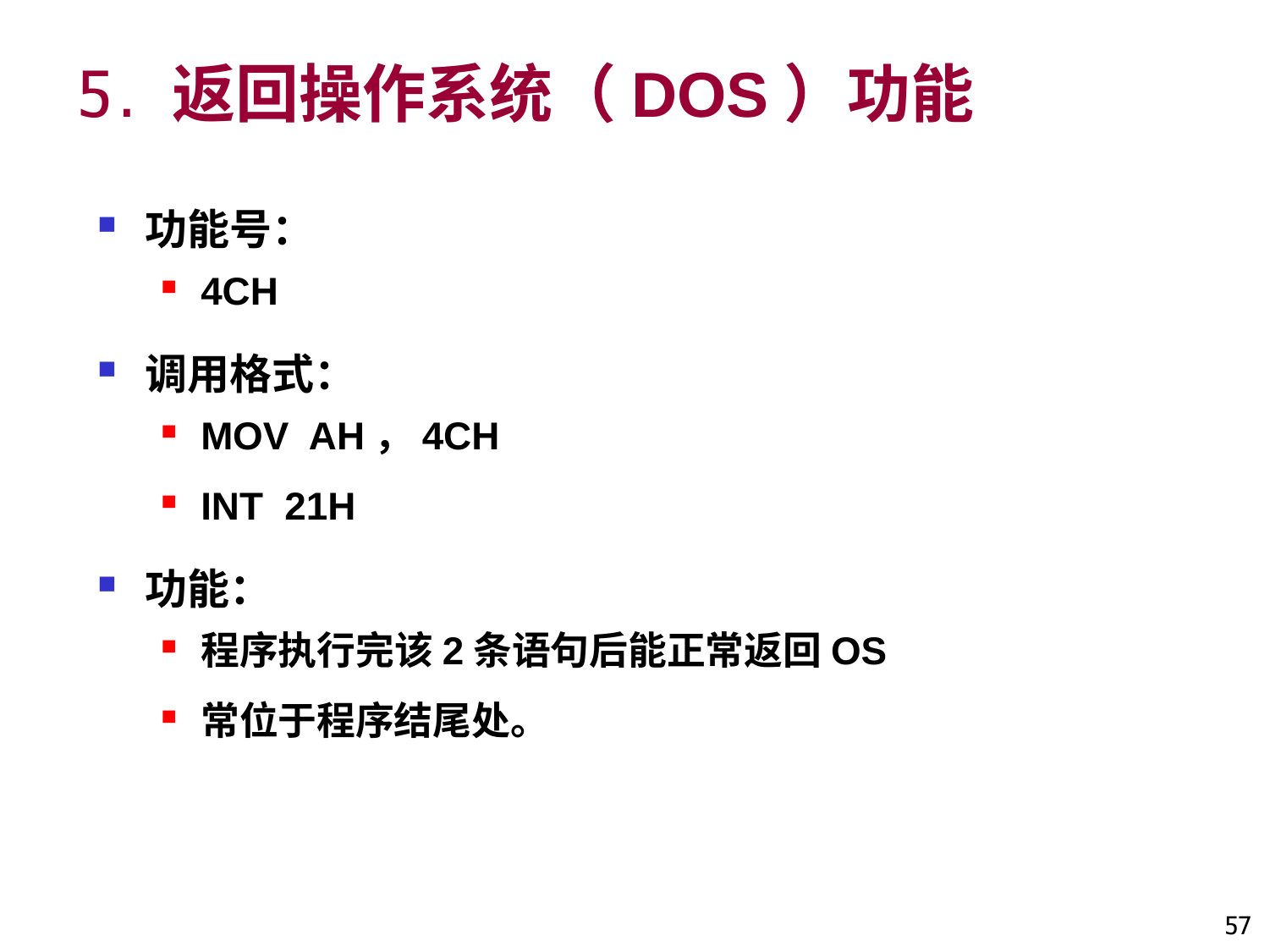

# 5. 返回操作系统（DOS）功能
功能号：
4CH
调用格式：
MOV  AH，4CH
INT  21H
功能：
程序执行完该2条语句后能正常返回OS
常位于程序结尾处。
57